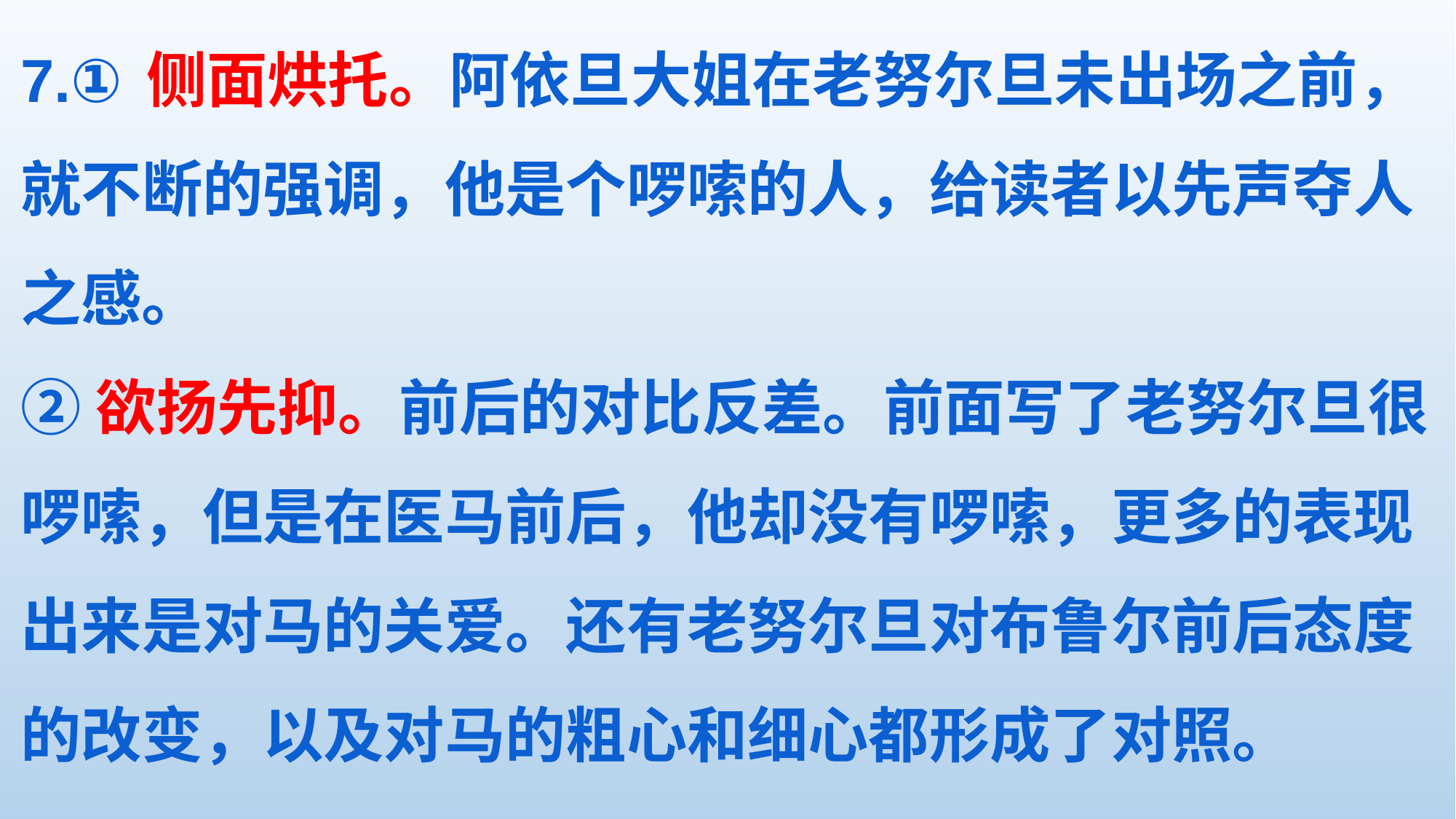

7.①侧面烘托。阿依旦大姐在老努尔旦未出场之前，就不断的强调，他是个啰嗦的人，给读者以先声夺人之感。
②欲扬先抑。前后的对比反差。前面写了老努尔旦很啰嗦，但是在医马前后，他却没有啰嗦，更多的表现出来是对马的关爱。还有老努尔旦对布鲁尔前后态度的改变，以及对马的粗心和细心都形成了对照。